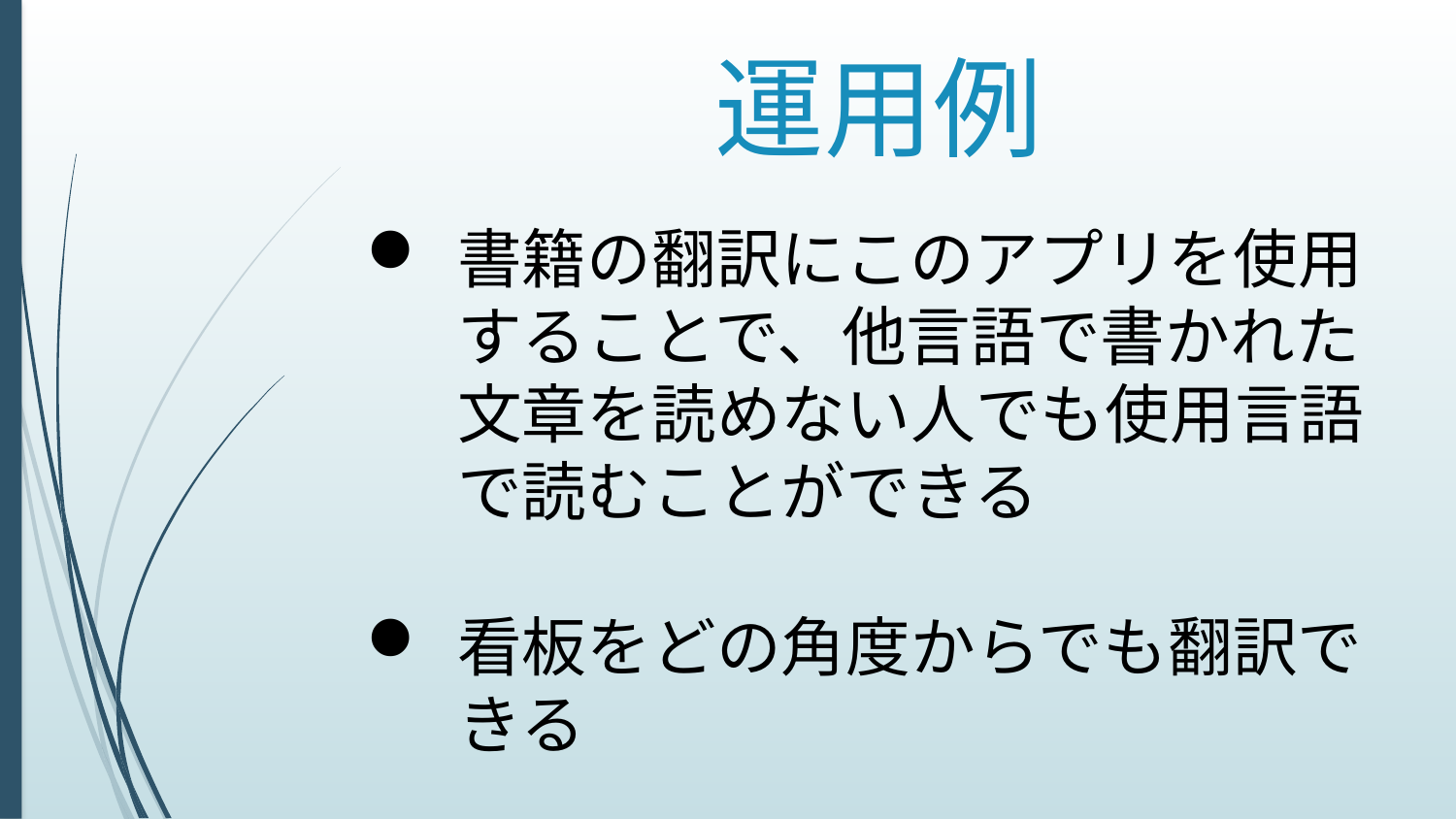

運用例
書籍の翻訳にこのアプリを使用することで、他言語で書かれた文章を読めない人でも使用言語で読むことができる

看板をどの角度からでも翻訳できる